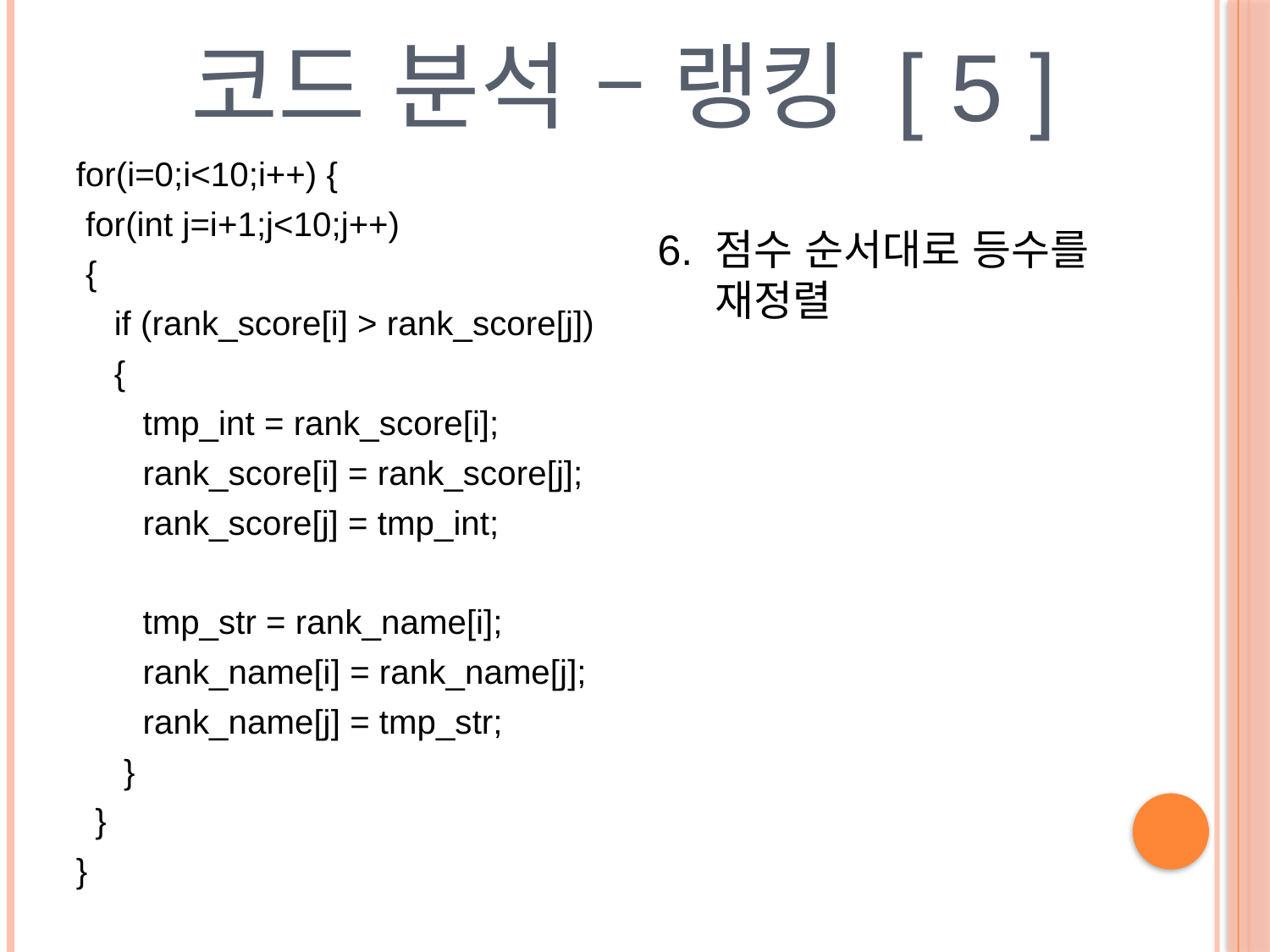

# 코드 분석 – 랭킹 [ 5 ]
for(i=0;i<10;i++) {
 for(int j=i+1;j<10;j++)
 {
    if (rank_score[i] > rank_score[j])
    {
       tmp_int = rank_score[i];
       rank_score[i] = rank_score[j];
       rank_score[j] = tmp_int;

       tmp_str = rank_name[i];
       rank_name[i] = rank_name[j];
       rank_name[j] = tmp_str;
     }
  }
}

6. 점수 순서대로 등수를
    재정렬